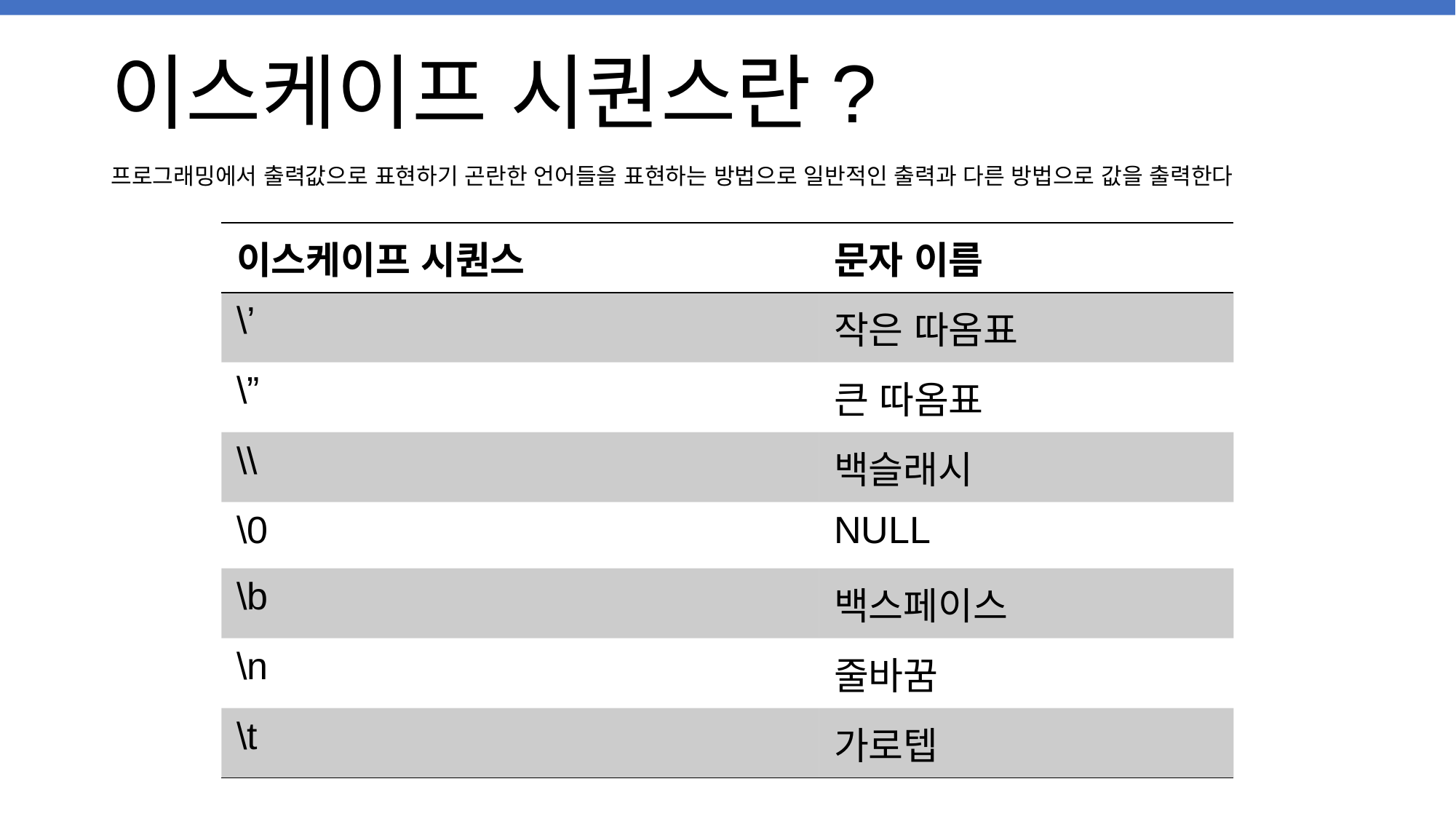

# 이스케이프 시퀀스란?
프로그래밍에서 출력값으로 표현하기 곤란한 언어들을 표현하는 방법으로 일반적인 출력과 다른 방법으로 값을 출력한다
| 이스케이프 시퀀스 | 문자 이름 |
| --- | --- |
| \’ | 작은 따옴표 |
| \” | 큰 따옴표 |
| \\ | 백슬래시 |
| \0 | NULL |
| \b | 백스페이스 |
| \n | 줄바꿈 |
| \t | 가로텝 |